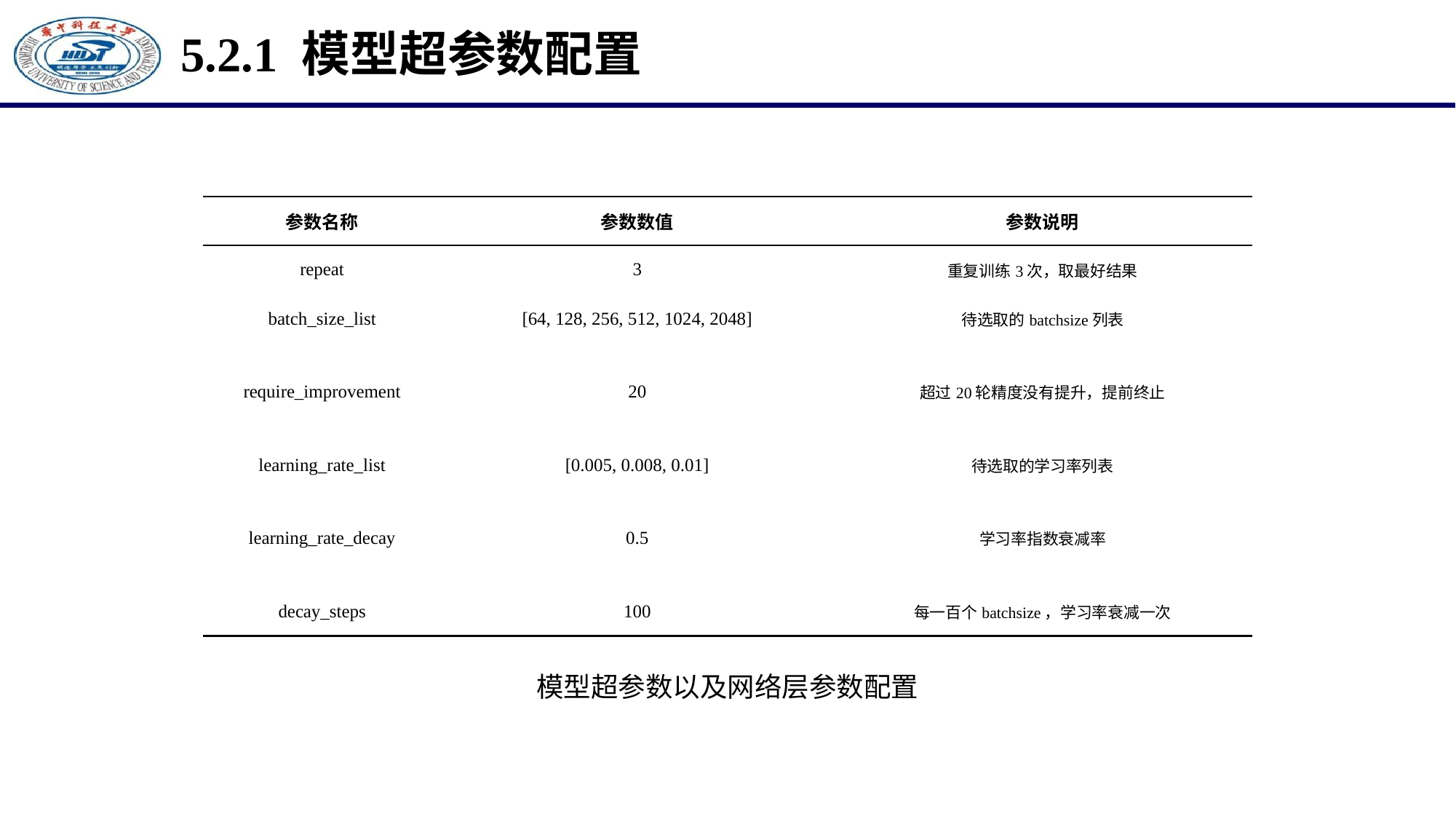

# 5.2.1 模型超参数配置
| 参数名称 | 参数数值 | 参数说明 |
| --- | --- | --- |
| repeat | 3 | 重复训练3次，取最好结果 |
| batch\_size\_list | [64, 128, 256, 512, 1024, 2048] | 待选取的batchsize列表 |
| require\_improvement | 20 | 超过20轮精度没有提升，提前终止 |
| learning\_rate\_list | [0.005, 0.008, 0.01] | 待选取的学习率列表 |
| learning\_rate\_decay | 0.5 | 学习率指数衰减率 |
| decay\_steps | 100 | 每一百个batchsize，学习率衰减一次 |
模型超参数以及网络层参数配置